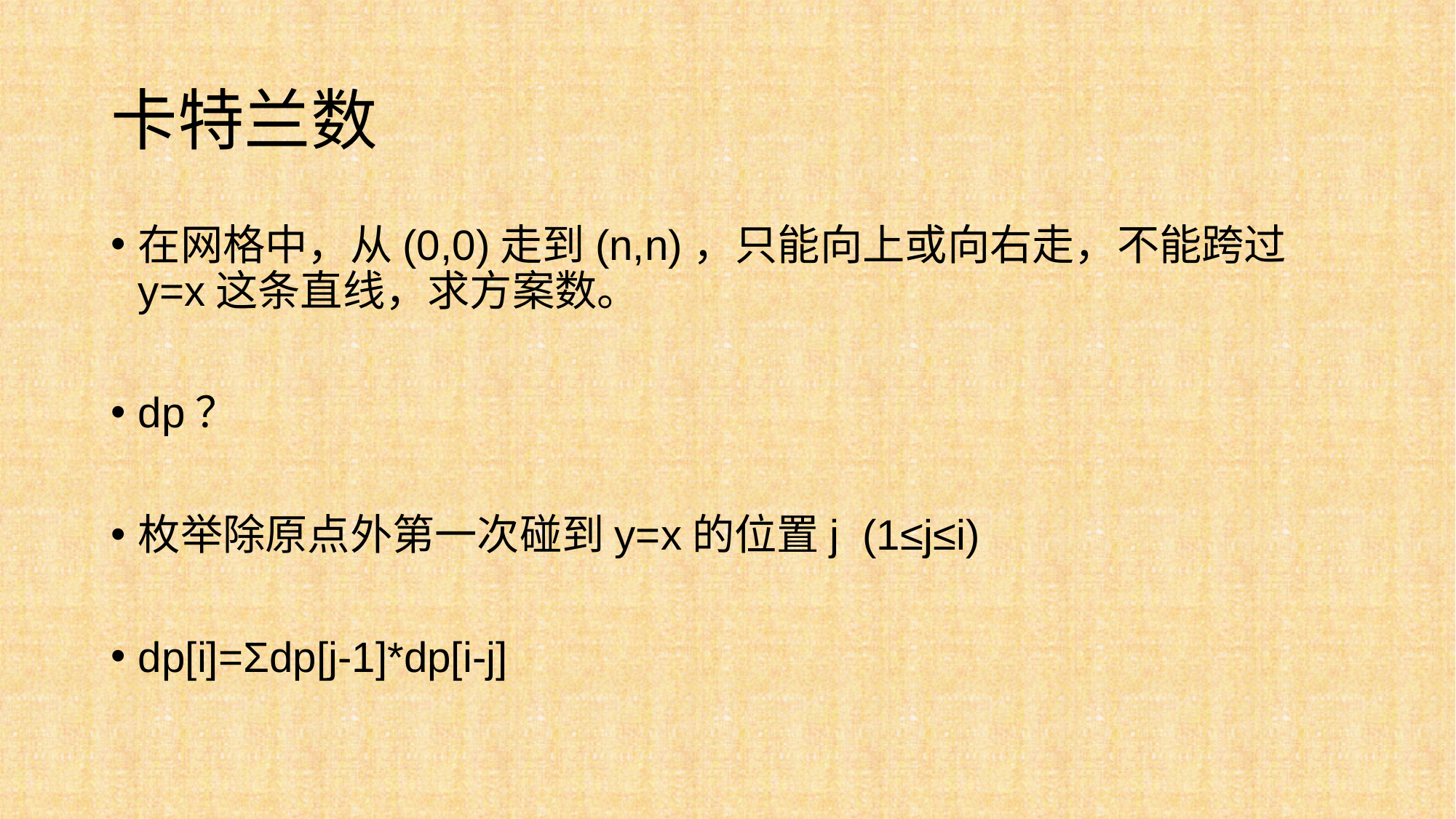

# 卡特兰数
在网格中，从(0,0)走到(n,n)，只能向上或向右走，不能跨过y=x这条直线，求方案数。

dp？

枚举除原点外第一次碰到y=x的位置j  (1≤j≤i)

dp[i]=Σdp[j-1]*dp[i-j]